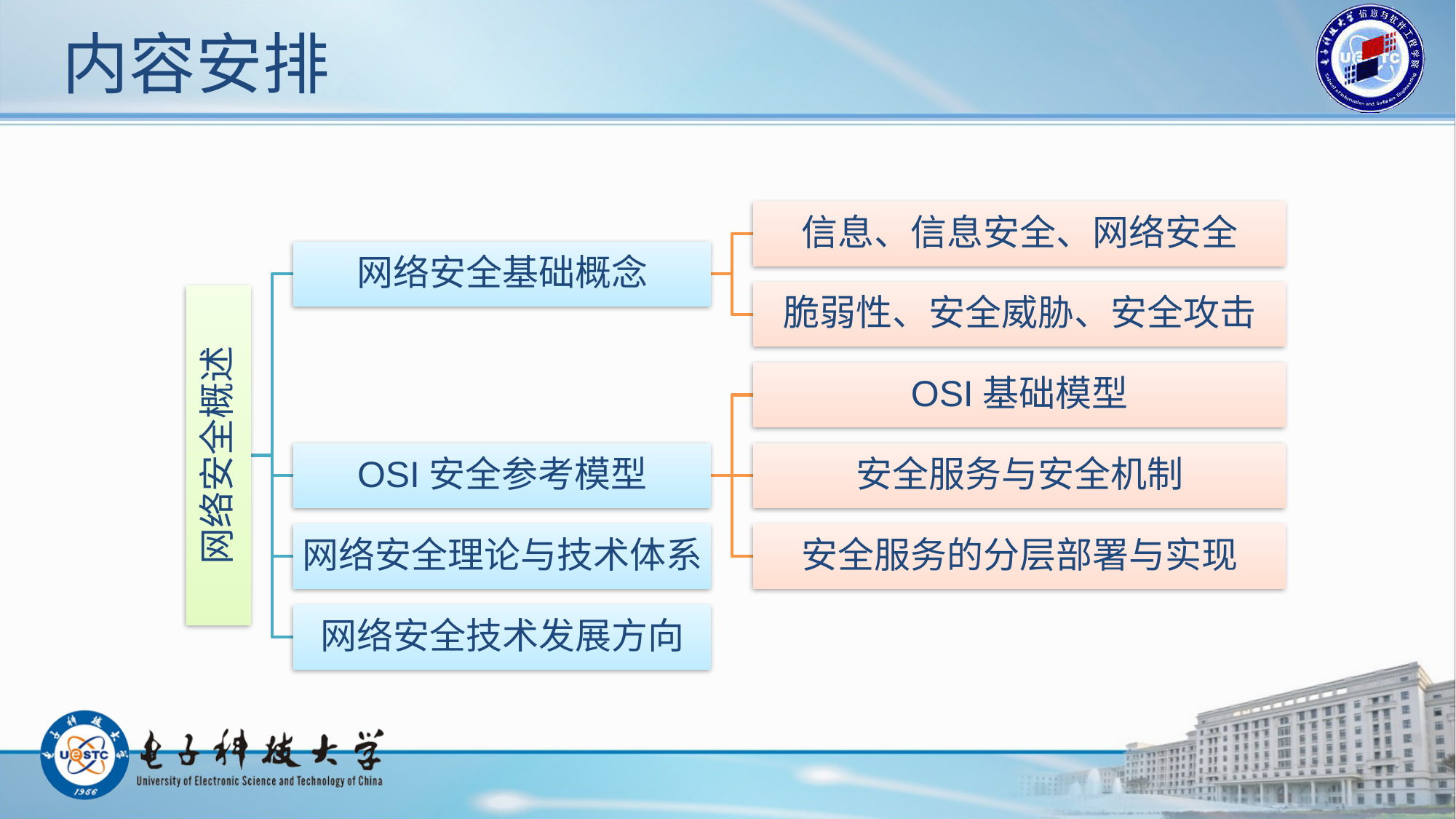

# 内容安排

网络安全概述
网络安全基础概念
信息、信息安全、网络安全
脆弱性、安全威胁、安全攻击
OSI安全参考模型
OSI基础模型
安全服务与安全机制
安全服务的分层部署与实现
网络安全理论与技术体系
网络安全技术发展方向